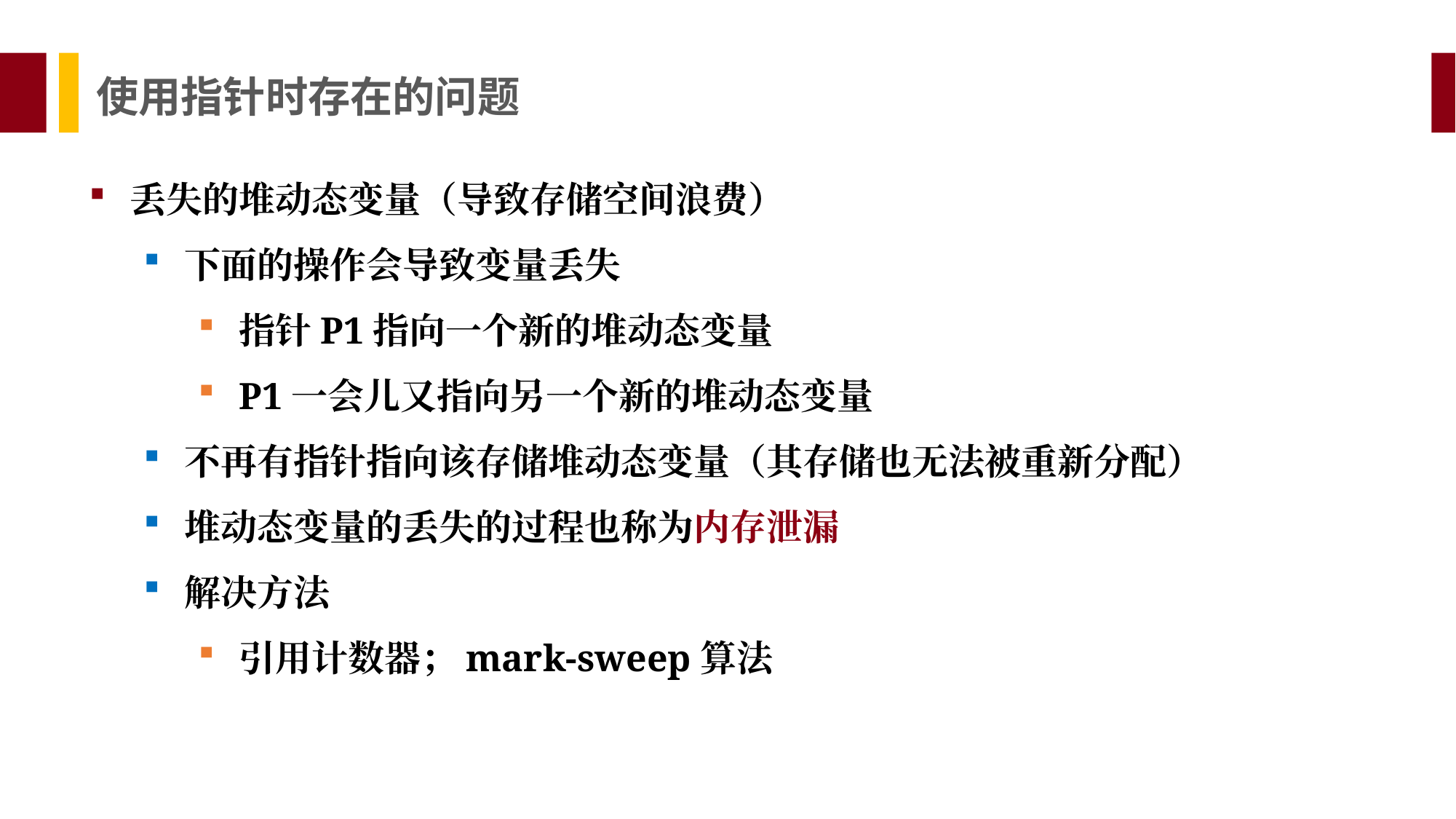

使用指针时存在的问题
丢失的堆动态变量（导致存储空间浪费）
下面的操作会导致变量丢失
指针P1指向一个新的堆动态变量
P1一会儿又指向另一个新的堆动态变量
不再有指针指向该存储堆动态变量（其存储也无法被重新分配）
堆动态变量的丢失的过程也称为内存泄漏
解决方法
引用计数器；mark-sweep算法